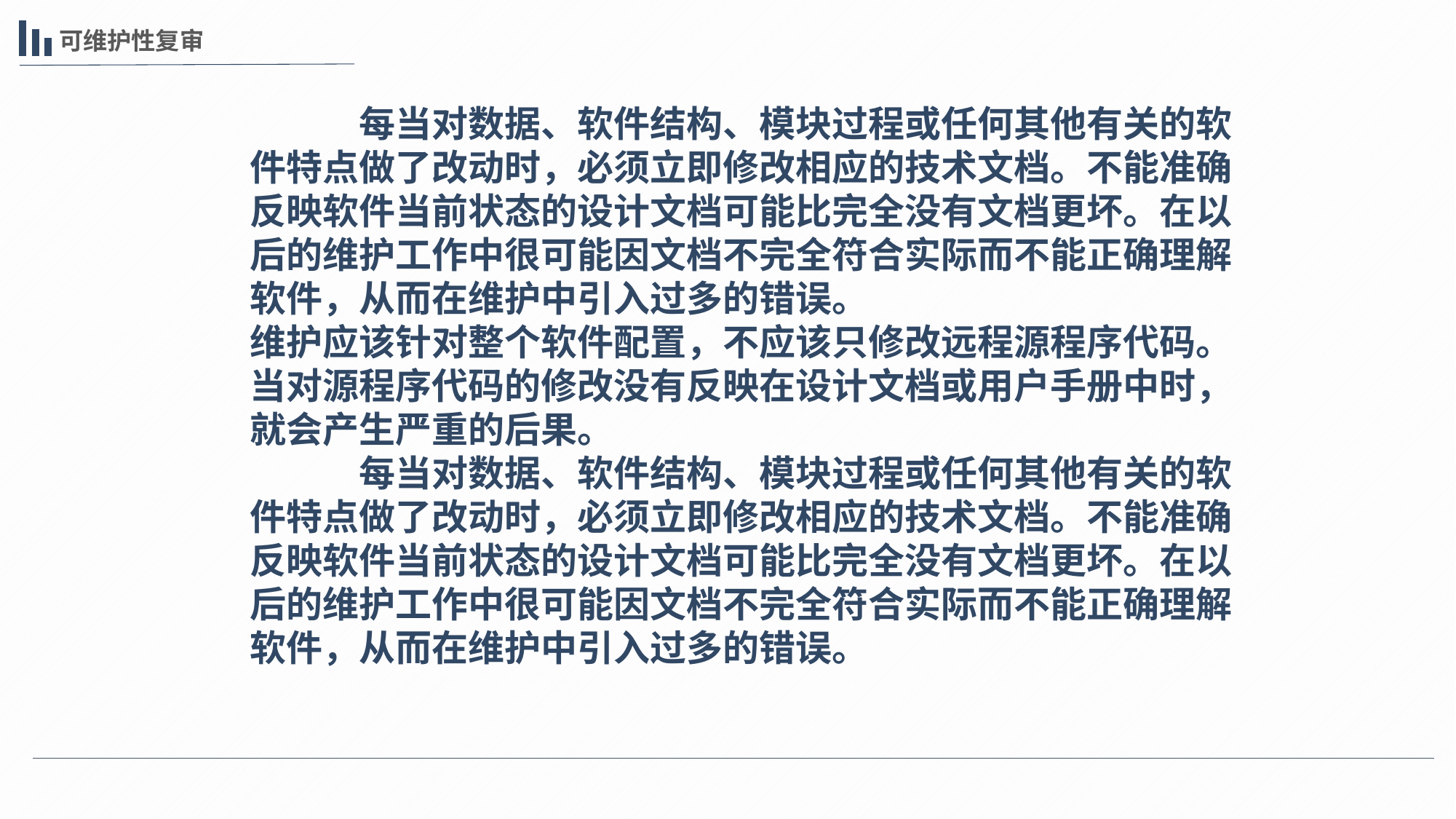

可维护性复审

	每当对数据、软件结构、模块过程或任何其他有关的软件特点做了改动时，必须立即修改相应的技术文档。不能准确反映软件当前状态的设计文档可能比完全没有文档更坏。在以后的维护工作中很可能因文档不完全符合实际而不能正确理解软件，从而在维护中引入过多的错误。
维护应该针对整个软件配置，不应该只修改远程源程序代码。当对源程序代码的修改没有反映在设计文档或用户手册中时，就会产生严重的后果。
	每当对数据、软件结构、模块过程或任何其他有关的软件特点做了改动时，必须立即修改相应的技术文档。不能准确反映软件当前状态的设计文档可能比完全没有文档更坏。在以后的维护工作中很可能因文档不完全符合实际而不能正确理解软件，从而在维护中引入过多的错误。